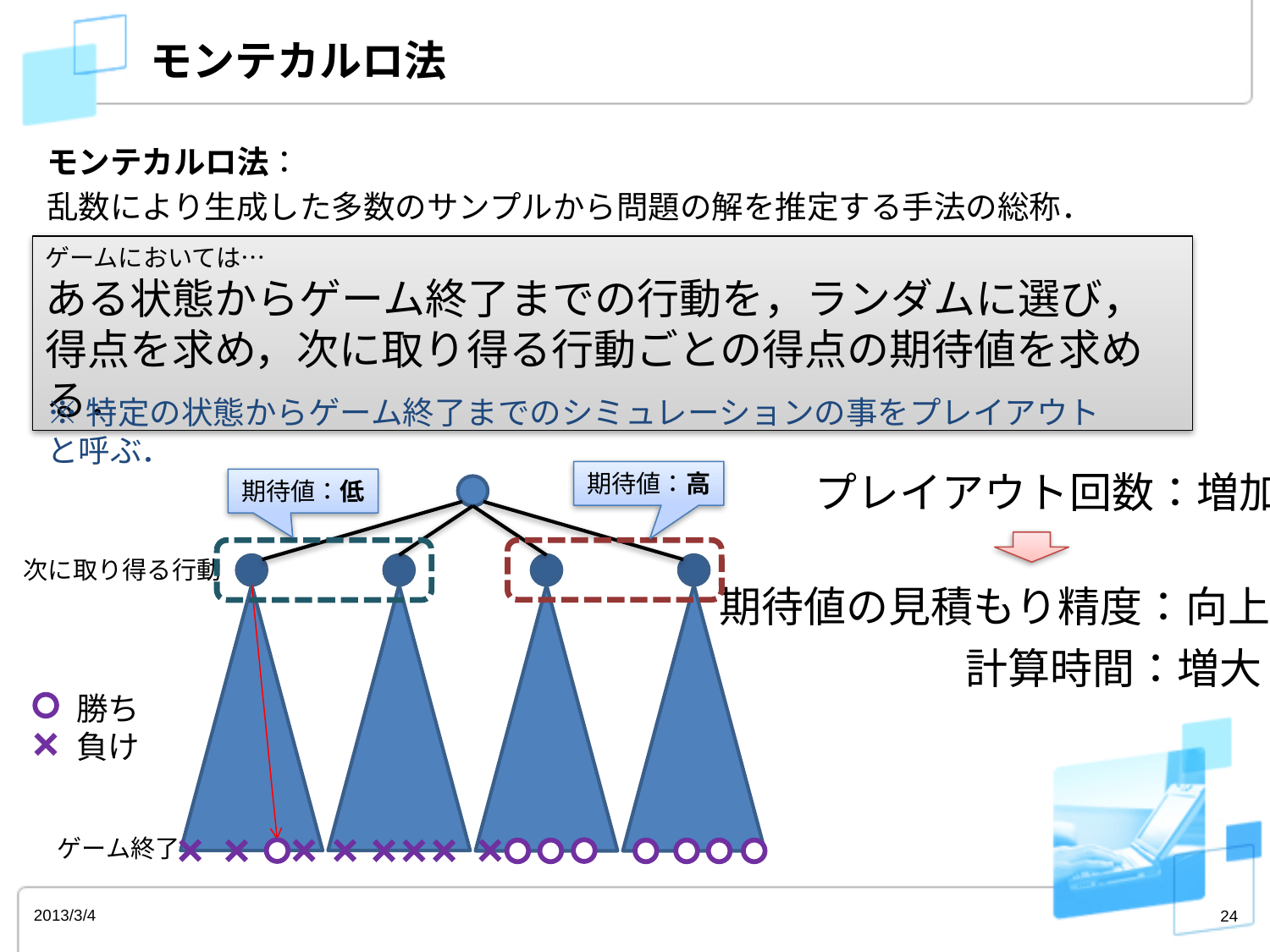

# モンテカルロ法
モンテカルロ法：
乱数により生成した多数のサンプルから問題の解を推定する手法の総称．
ゲームにおいては…
ある状態からゲーム終了までの行動を，ランダムに選び，得点を求め，次に取り得る行動ごとの得点の期待値を求める．
※特定の状態からゲーム終了までのシミュレーションの事をプレイアウトと呼ぶ．
プレイアウト回数：増加
期待値：高
期待値：低

次に取り得る行動

期待値の見積もり精度：向上

計算時間：増大
勝ち
負け

ゲーム終了

2013/3/4
24